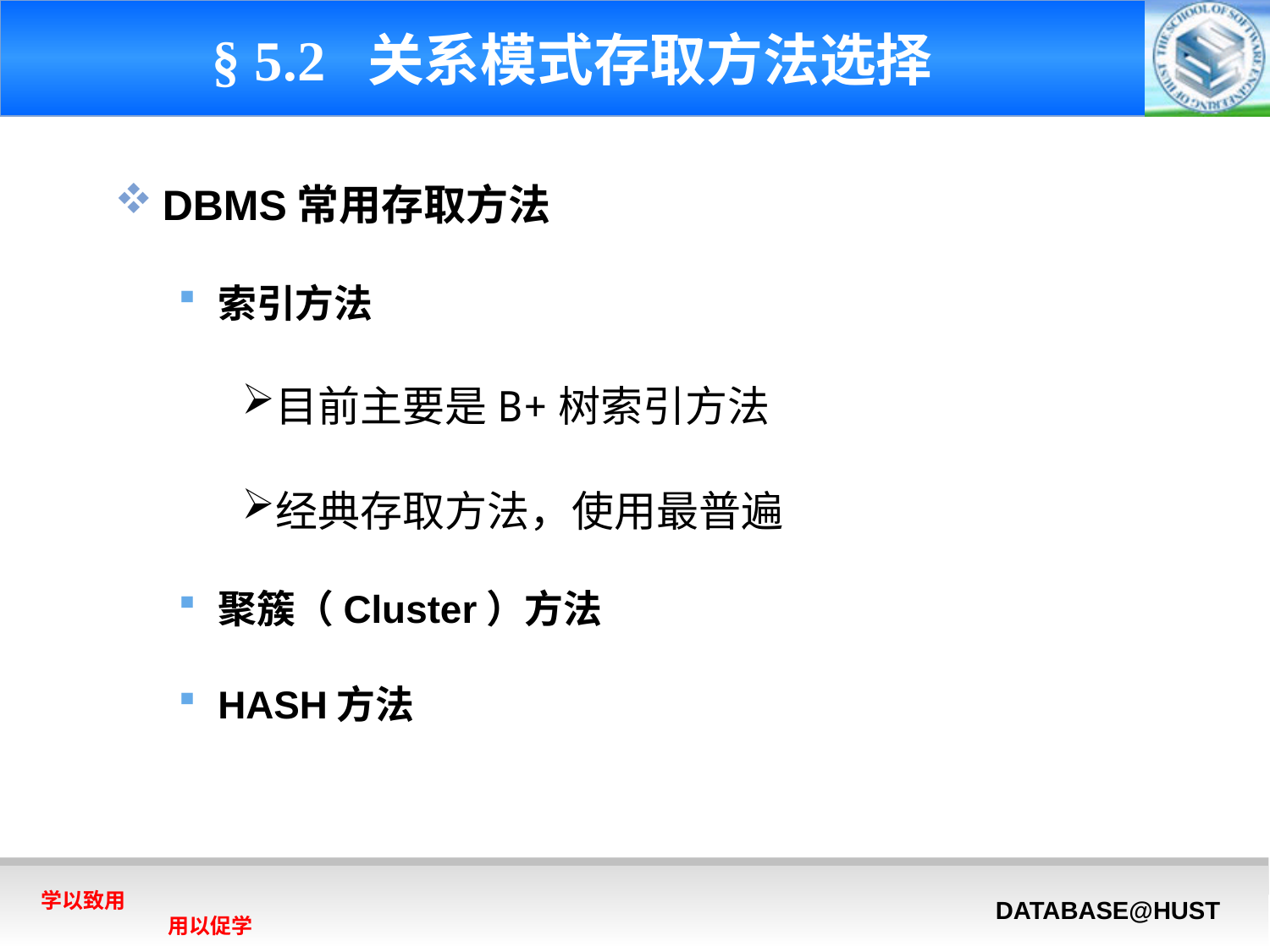

# § 5.2  关系模式存取方法选择
DBMS常用存取方法
索引方法
目前主要是B+树索引方法
经典存取方法，使用最普遍
聚簇（Cluster）方法
HASH方法